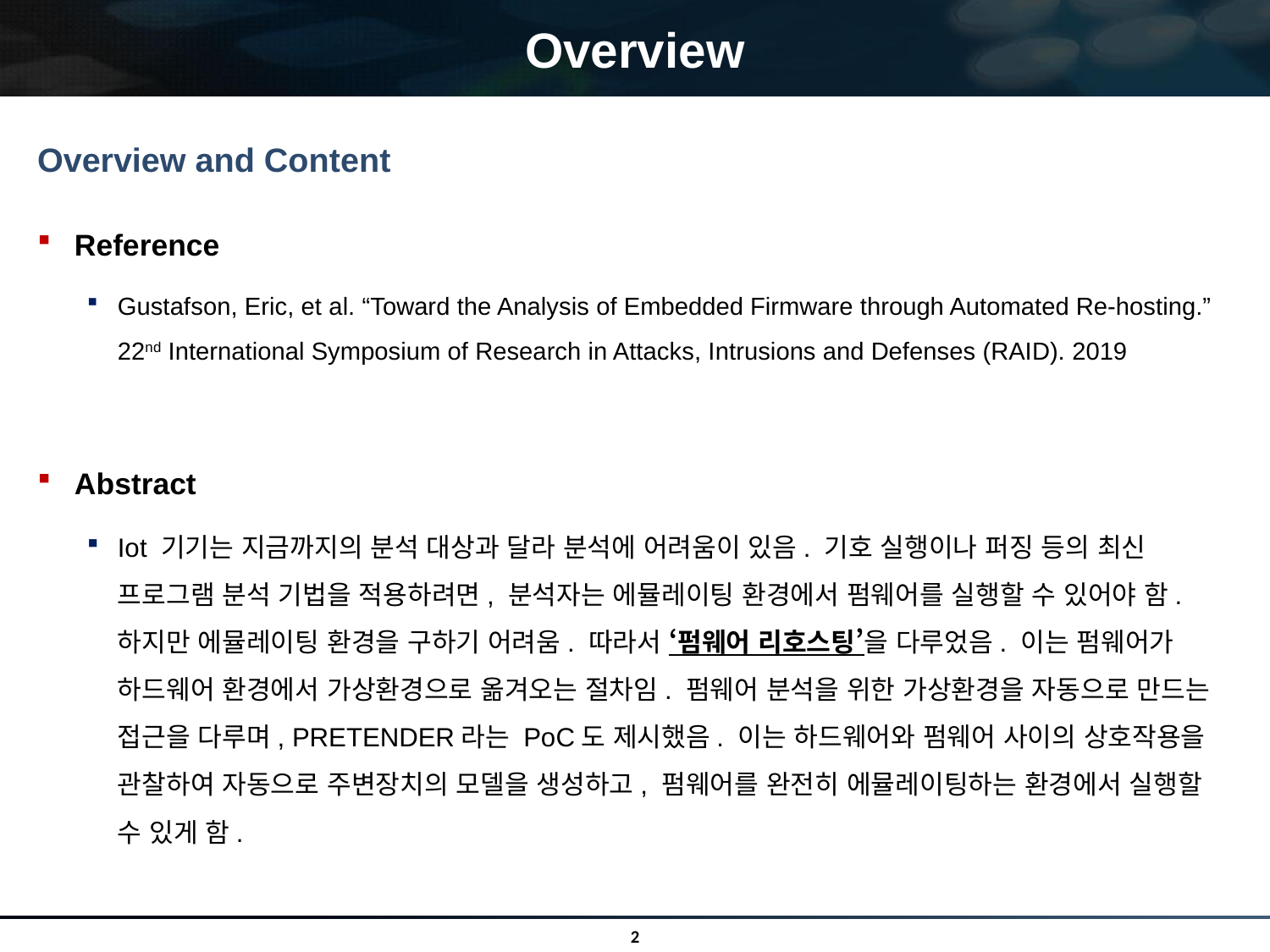

# Overview
Overview and Content
Reference
Gustafson, Eric, et al. “Toward the Analysis of Embedded Firmware through Automated Re-hosting.” 22nd International Symposium of Research in Attacks, Intrusions and Defenses (RAID). 2019

Abstract
Iot 기기는 지금까지의 분석 대상과 달라 분석에 어려움이 있음. 기호 실행이나 퍼징 등의 최신 프로그램 분석 기법을 적용하려면, 분석자는 에뮬레이팅 환경에서 펌웨어를 실행할 수 있어야 함. 하지만 에뮬레이팅 환경을 구하기 어려움. 따라서 ‘펌웨어 리호스팅’을 다루었음. 이는 펌웨어가 하드웨어 환경에서 가상환경으로 옮겨오는 절차임. 펌웨어 분석을 위한 가상환경을 자동으로 만드는 접근을 다루며, PRETENDER라는 PoC도 제시했음. 이는 하드웨어와 펌웨어 사이의 상호작용을 관찰하여 자동으로 주변장치의 모델을 생성하고, 펌웨어를 완전히 에뮬레이팅하는 환경에서 실행할 수 있게 함.